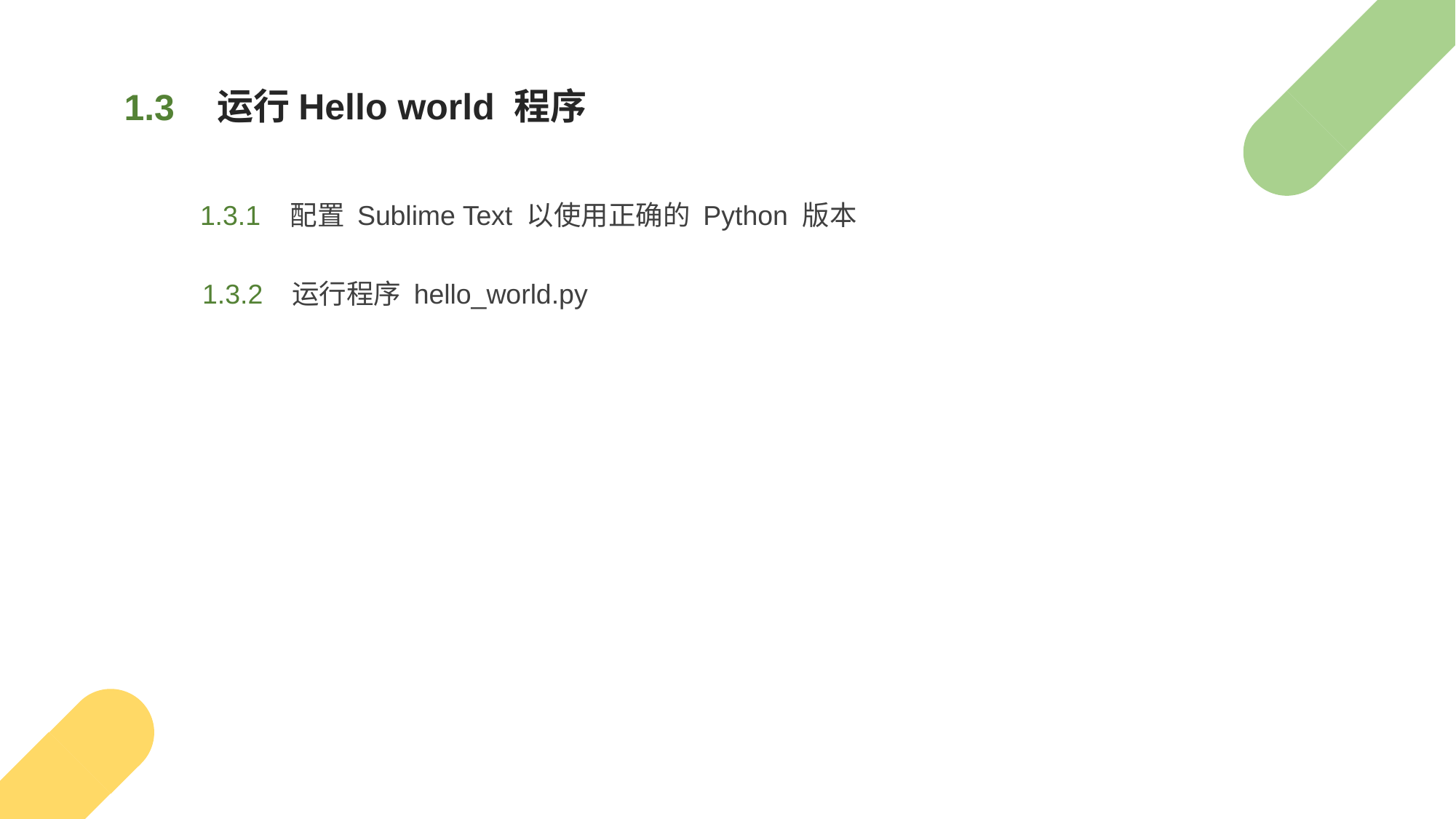

# 运行Hello world 程序
1.3
1.3.1
配置 Sublime Text 以使用正确的 Python 版本
1.3.2
运行程序 hello_world.py